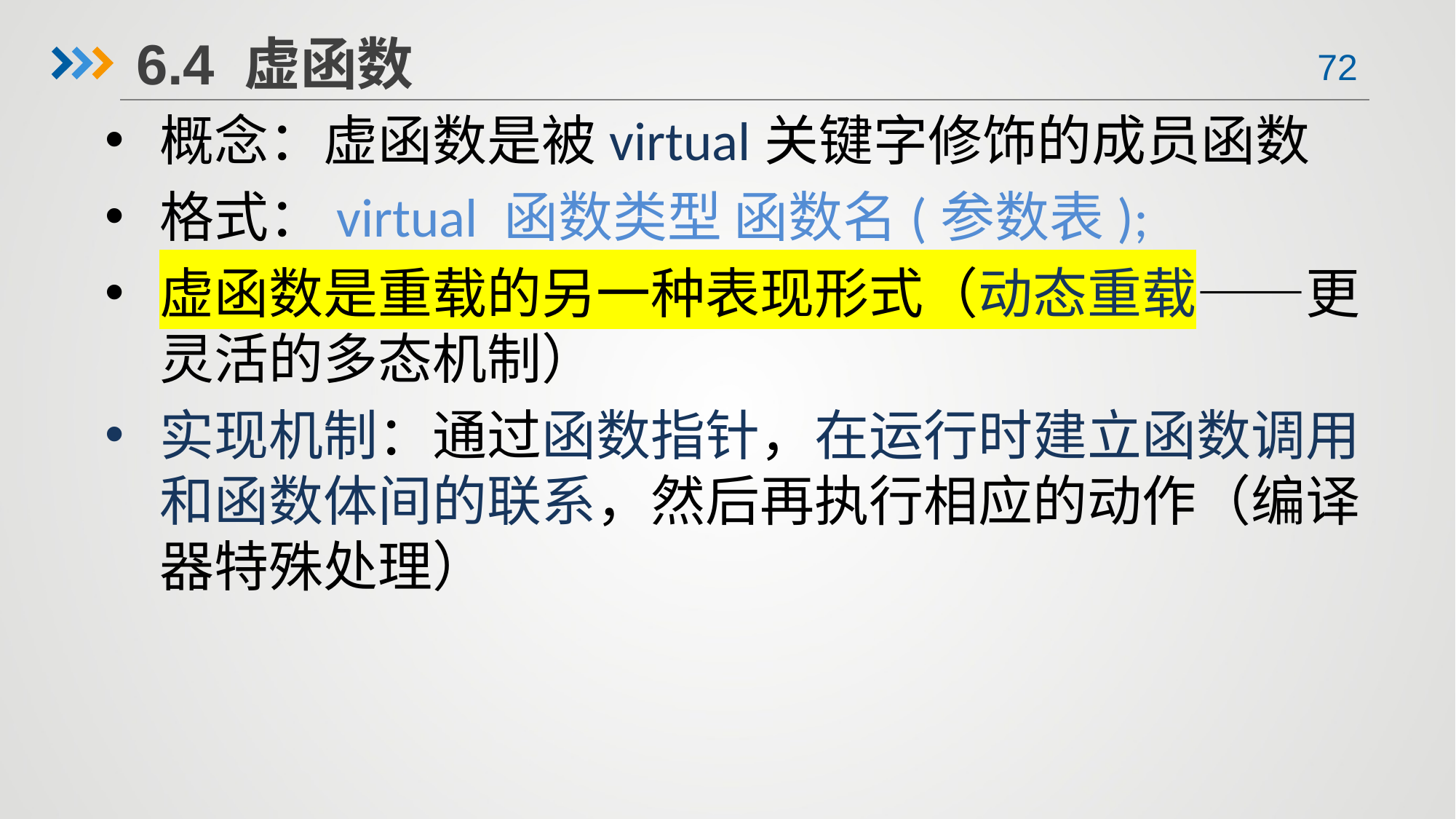

6.4 虚函数
概念：虚函数是被virtual关键字修饰的成员函数
格式：virtual 函数类型 函数名(参数表);
虚函数是重载的另一种表现形式（动态重载——更灵活的多态机制）
实现机制：通过函数指针，在运行时建立函数调用和函数体间的联系，然后再执行相应的动作（编译器特殊处理）